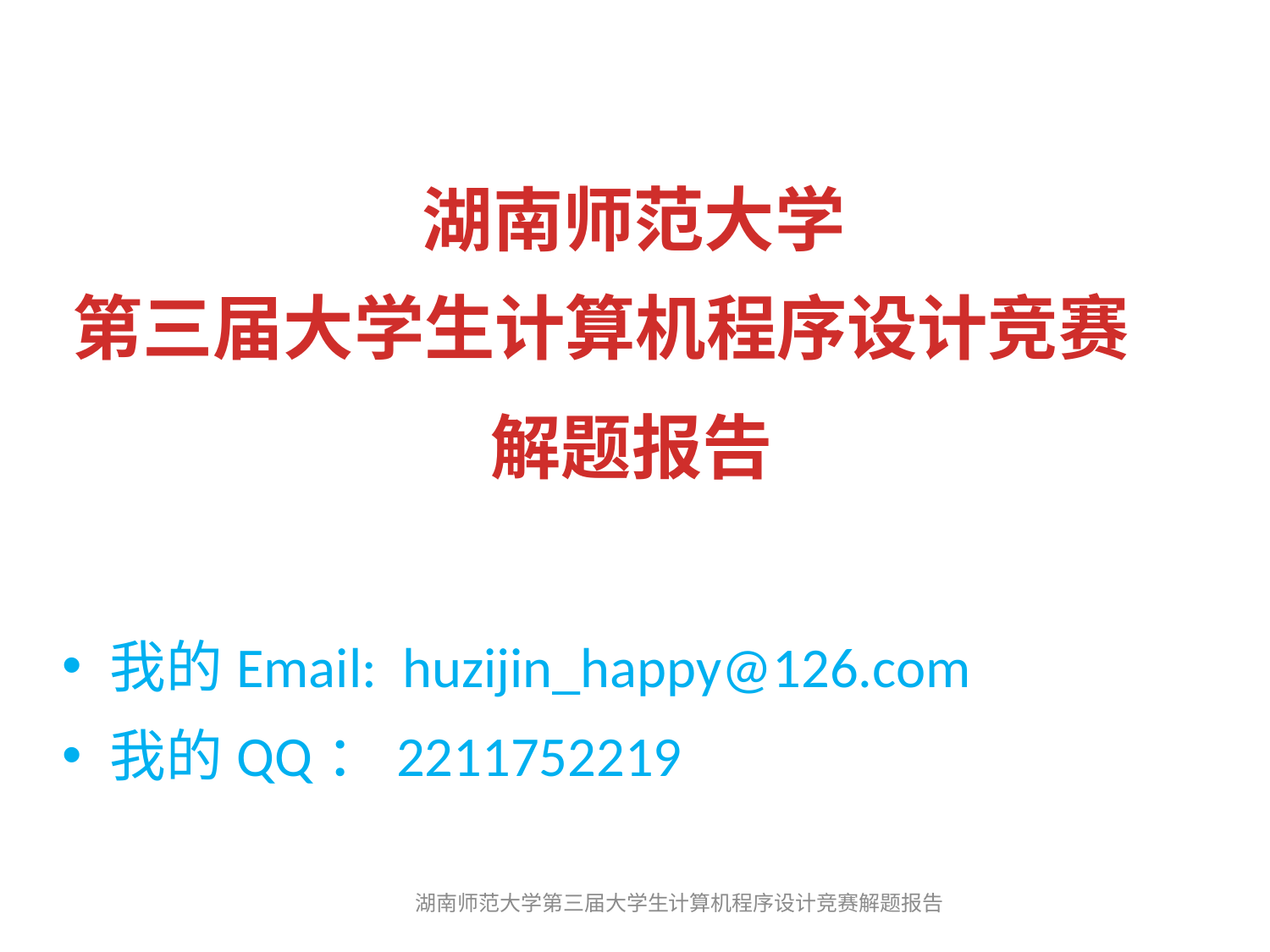

湖南师范大学
第三届大学生计算机程序设计竞赛
解题报告
我的Email:  huzijin_happy@126.com
我的QQ：2211752219
湖南师范大学第三届大学生计算机程序设计竞赛解题报告